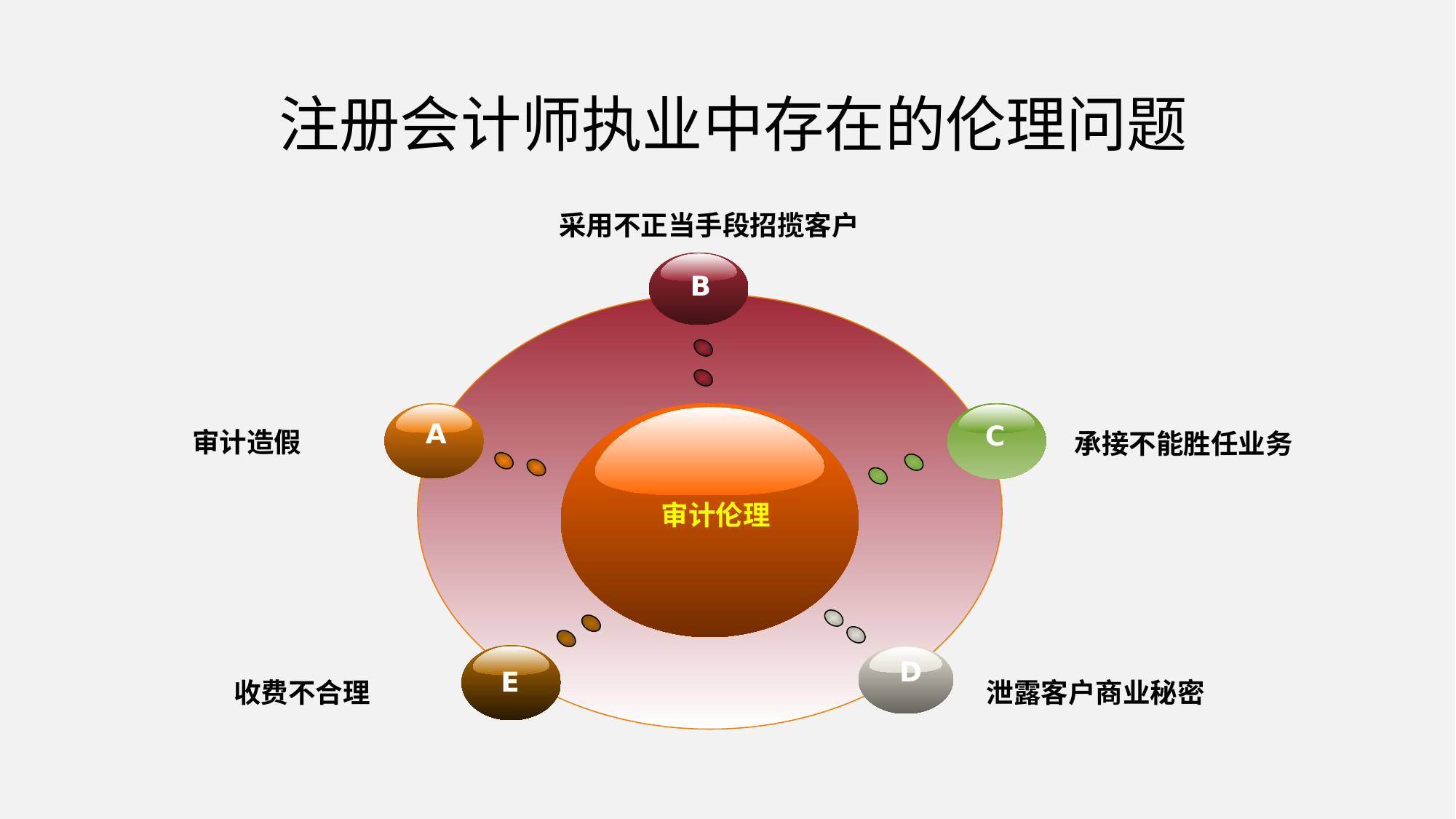

注册会计师执业中存在的伦理问题
采用不正当手段招揽客户

B

A

C
审计造假
承接不能胜任业务

审计伦理

E

D
收费不合理
泄露客户商业秘密